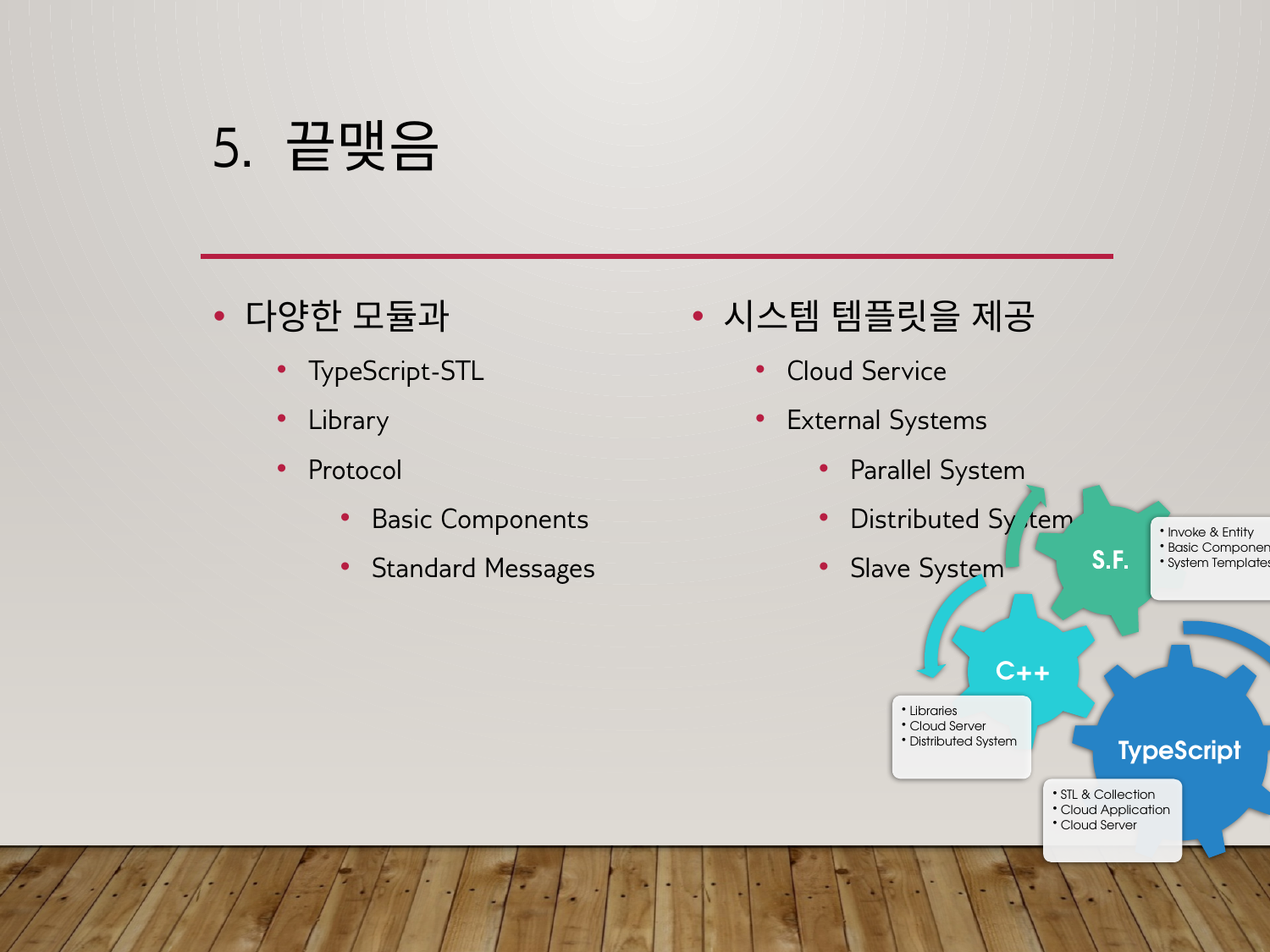

# 5. 끝맺음
다양한 모듈과
TypeScript-STL
Library
Protocol
Basic Components
Standard Messages

시스템 템플릿을 제공
Cloud Service
External Systems
Parallel System
Distributed System
Slave System
TypeScript
STL & Collection
Cloud Application
Cloud Server
C++
Libraries
Cloud Server
Distributed System
S.F.
Invoke & Entity
Basic Components
System Templates